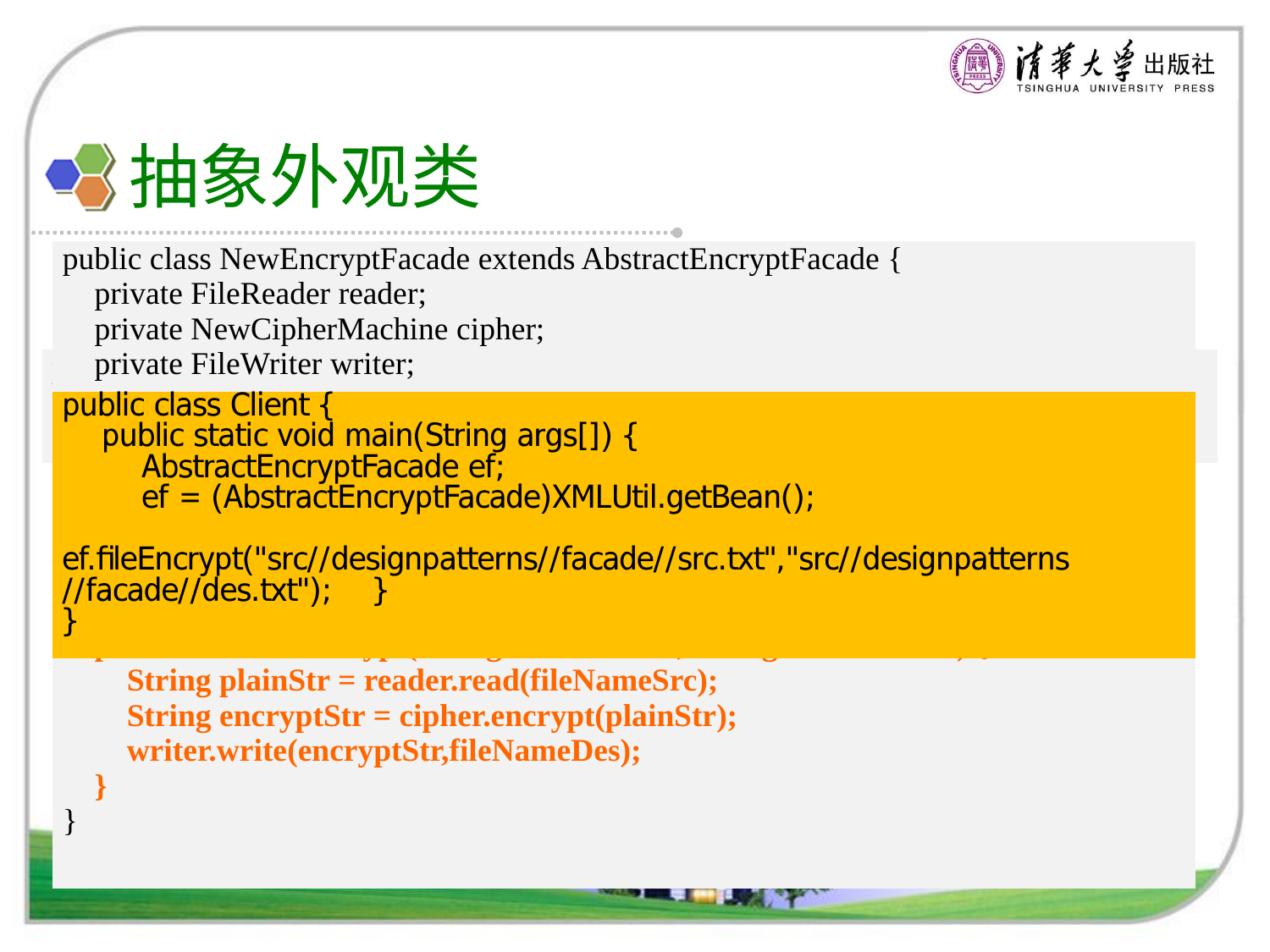

# 抽象外观类
| public class NewEncryptFacade extends AbstractEncryptFacade { private FileReader reader; private NewCipherMachine cipher; private FileWriter writer; public NewEncryptFacade() { reader = new FileReader(); cipher = new NewCipherMachine(); writer = new FileWriter(); } public void fileEncrypt(String fileNameSrc, String fileNameDes) { String plainStr = reader.read(fileNameSrc); String encryptStr = cipher.encrypt(plainStr); writer.write(encryptStr,fileNameDes); } } |
| --- |
实现
| public abstract class AbstractEncryptFacade { public abstract void fileEncrypt(String fileNameSrc, String fileNameDes); } |
| --- |
| public class Client { public static void main(String args[]) { AbstractEncryptFacade ef; ef = (AbstractEncryptFacade)XMLUtil.getBean(); ef.fileEncrypt("src//designpatterns//facade//src.txt","src//designpatterns //facade//des.txt"); } } |
| --- |
| <?xml version="1.0"?> <config> <className>designpatterns.facade.NewEncryptFacade</className> </config> |
| --- |